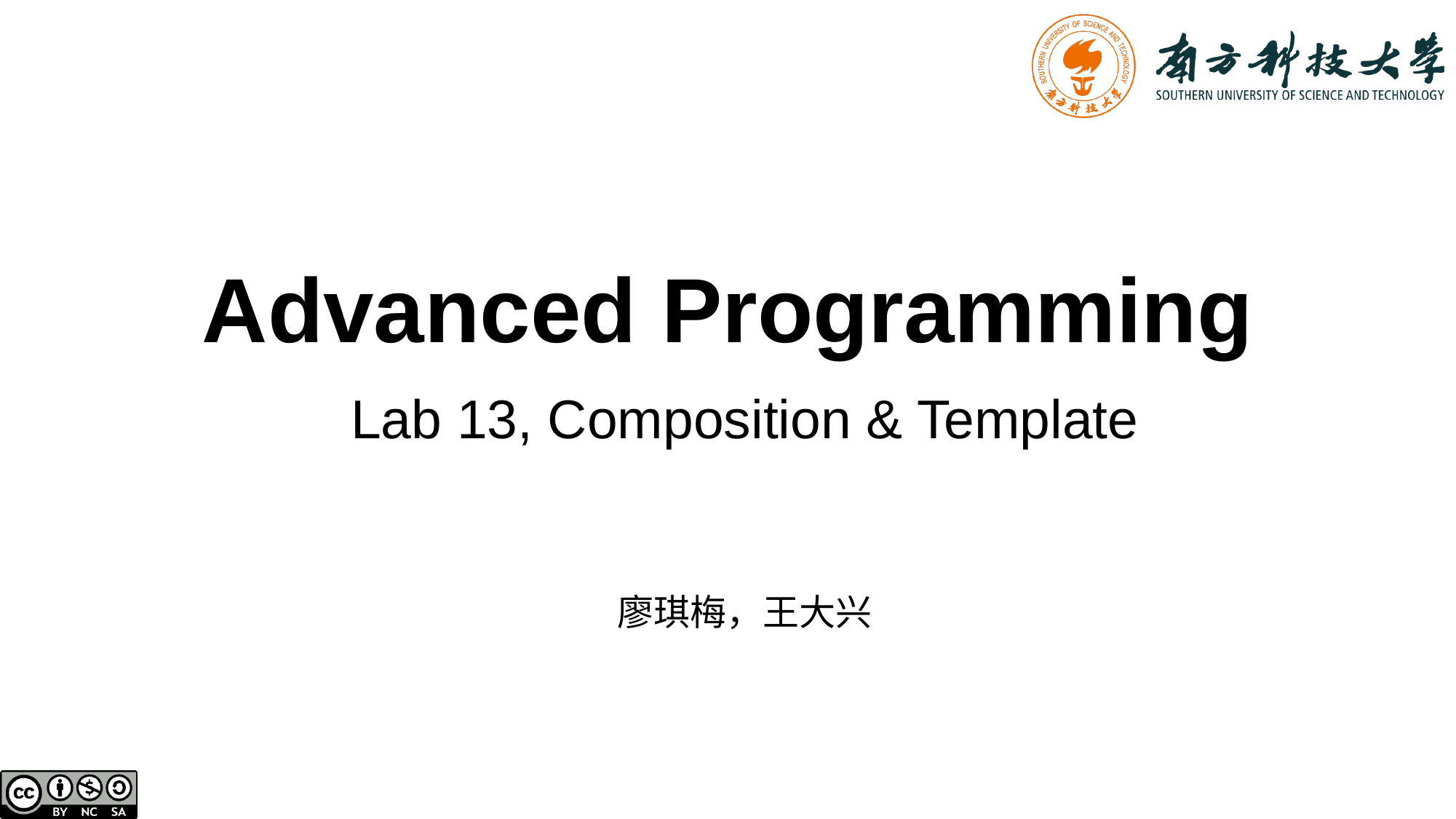

# Advanced Programming
Lab 13, Composition & Template

廖琪梅，王大兴

1